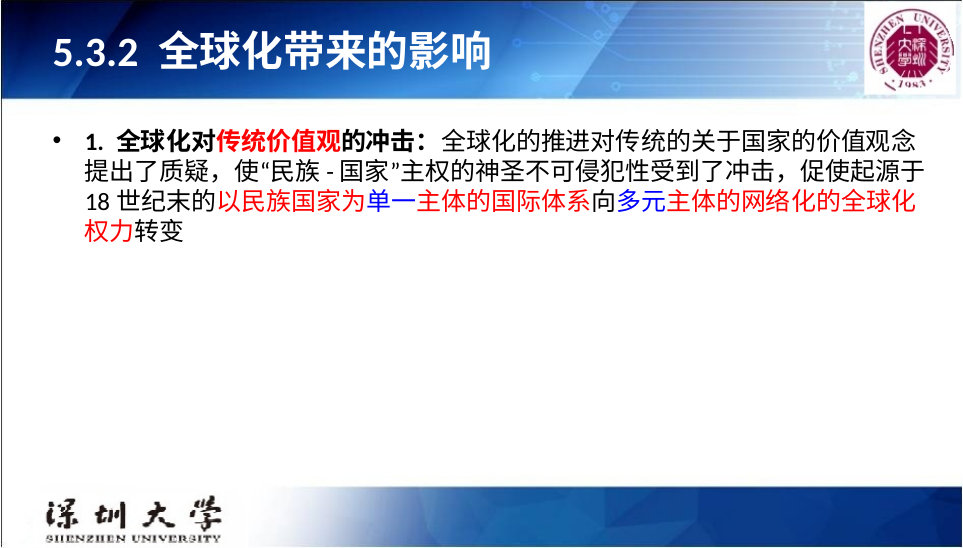

# 5.3.2 全球化带来的影响
1. 全球化对传统价值观的冲击：全球化的推进对传统的关于国家的价值观念提出了质疑，使“民族-国家”主权的神圣不可侵犯性受到了冲击，促使起源于18世纪末的以民族国家为单一主体的国际体系向多元主体的网络化的全球化权力转变
193